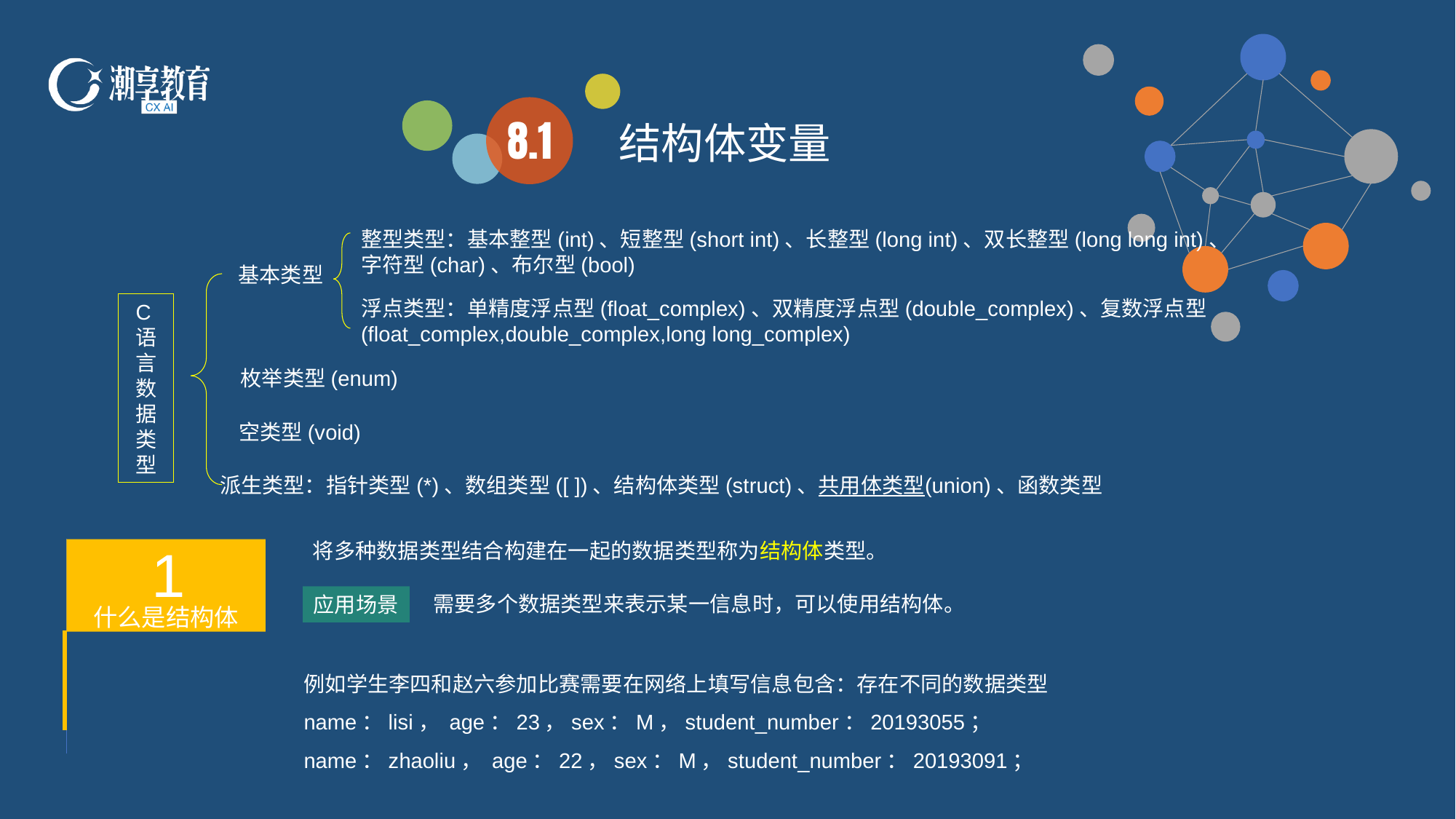

8.1

结构体变量
整型类型：基本整型(int)、短整型(short int)、长整型(long int)、双长整型(long long int)、字符型(char)、布尔型(bool)

基本类型

浮点类型：单精度浮点型(float_complex)、双精度浮点型(double_complex)、复数浮点型(float_complex,double_complex,long long_complex)
C语言数据类型
枚举类型(enum)
空类型(void)
派生类型：指针类型(*)、数组类型([ ])、结构体类型(struct)、共用体类型(union)、函数类型
1

什么是结构体

将多种数据类型结合构建在一起的数据类型称为结构体类型。
需要多个数据类型来表示某一信息时，可以使用结构体。
应用场景
例如学生李四和赵六参加比赛需要在网络上填写信息包含：存在不同的数据类型
name：lisi， age：23，sex：M，student_number：20193055；
name：zhaoliu， age：22，sex：M，student_number：20193091；